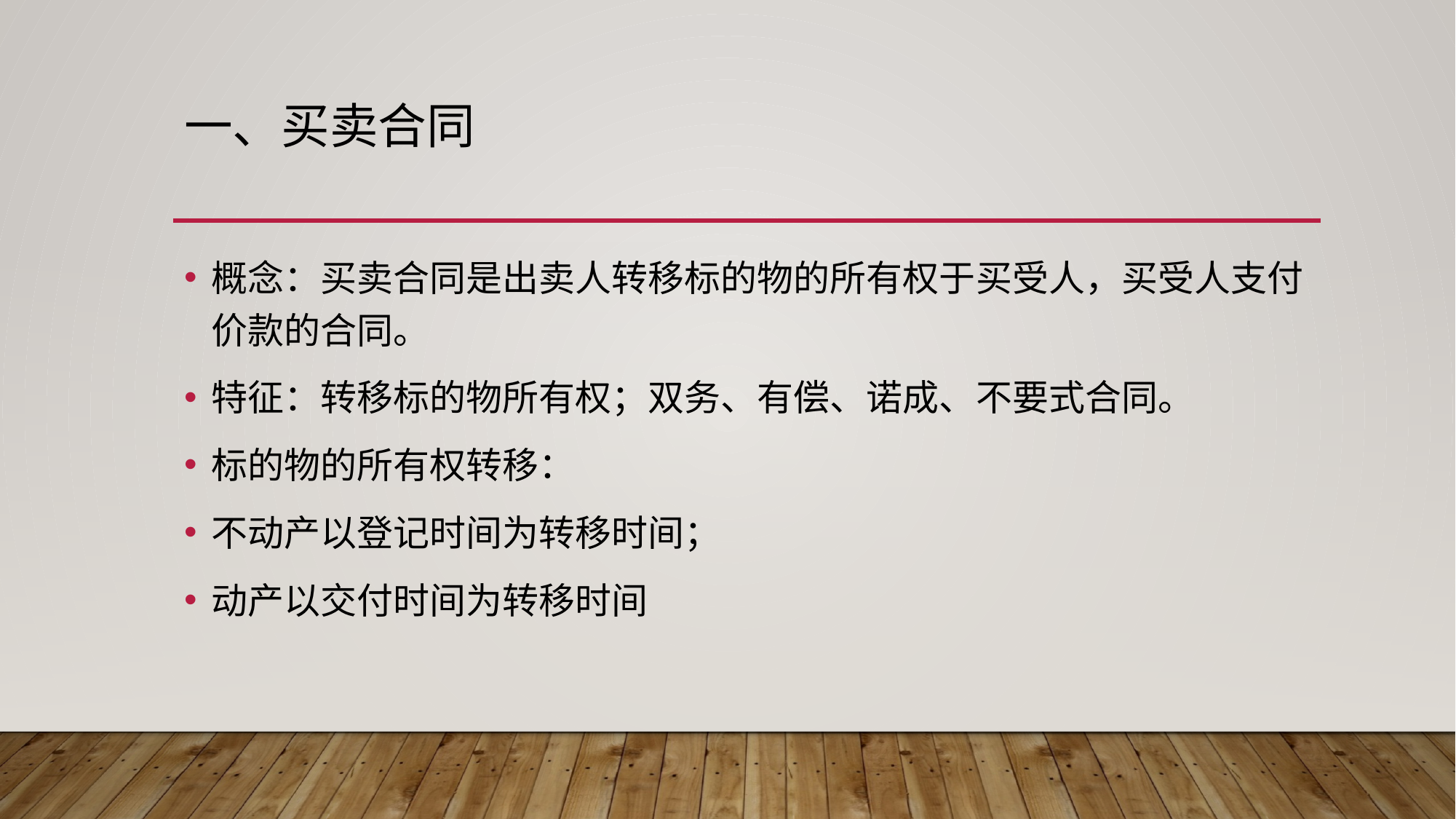

# 一、买卖合同
概念：买卖合同是出卖人转移标的物的所有权于买受人，买受人支付价款的合同。
特征：转移标的物所有权；双务、有偿、诺成、不要式合同。
标的物的所有权转移：
不动产以登记时间为转移时间；
动产以交付时间为转移时间